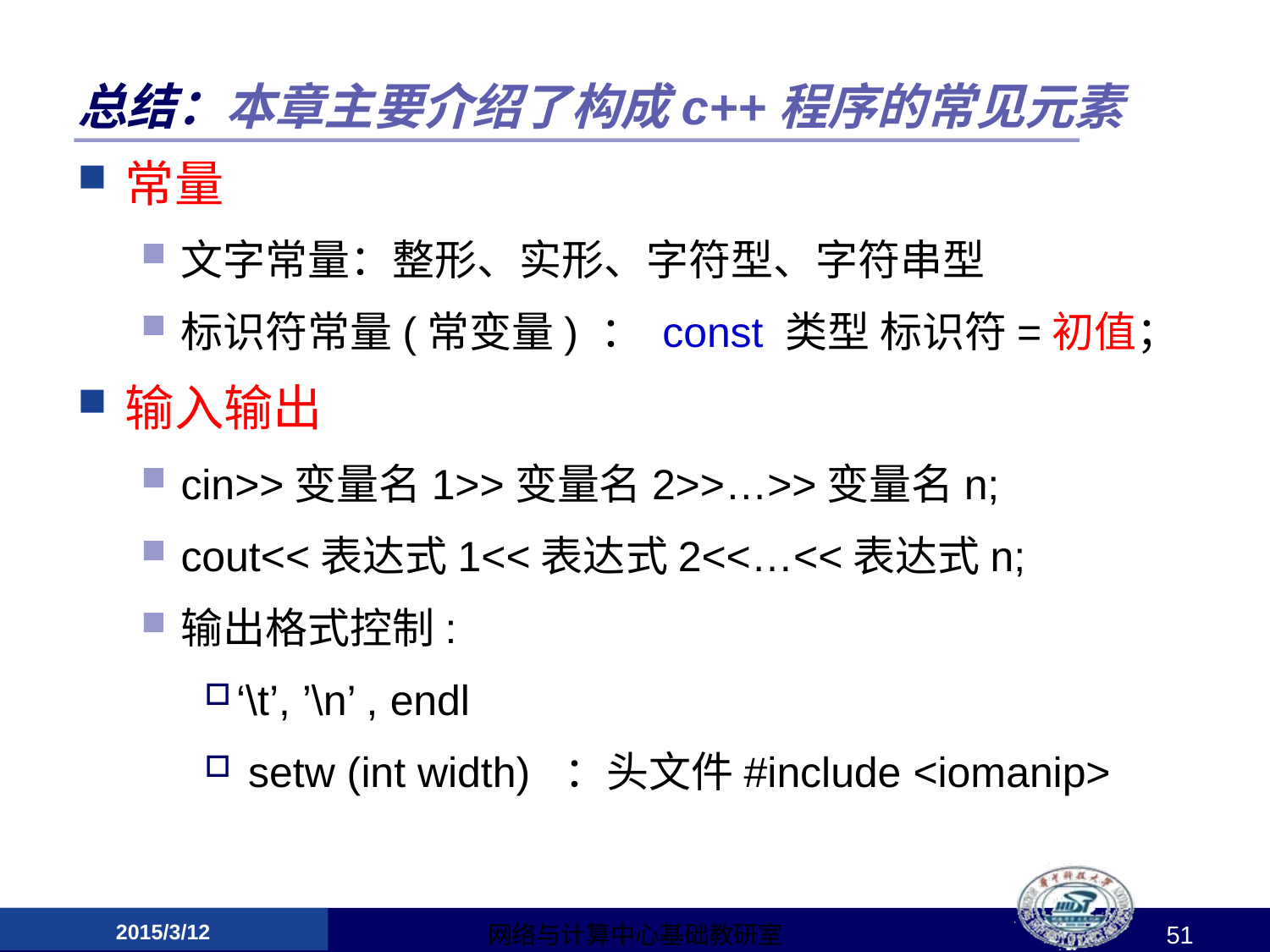

# 总结：本章主要介绍了构成c++程序的常见元素
常量
文字常量：整形、实形、字符型、字符串型
标识符常量(常变量) ： const 类型 标识符=初值；
输入输出
cin>>变量名1>>变量名2>>…>>变量名n;
cout<<表达式1<<表达式2<<…<<表达式n;
输出格式控制:
‘\t’, ’\n’ , endl
 setw (int width)  ：头文件#include <iomanip>

2015/3/12
网络与计算中心基础教研室
51